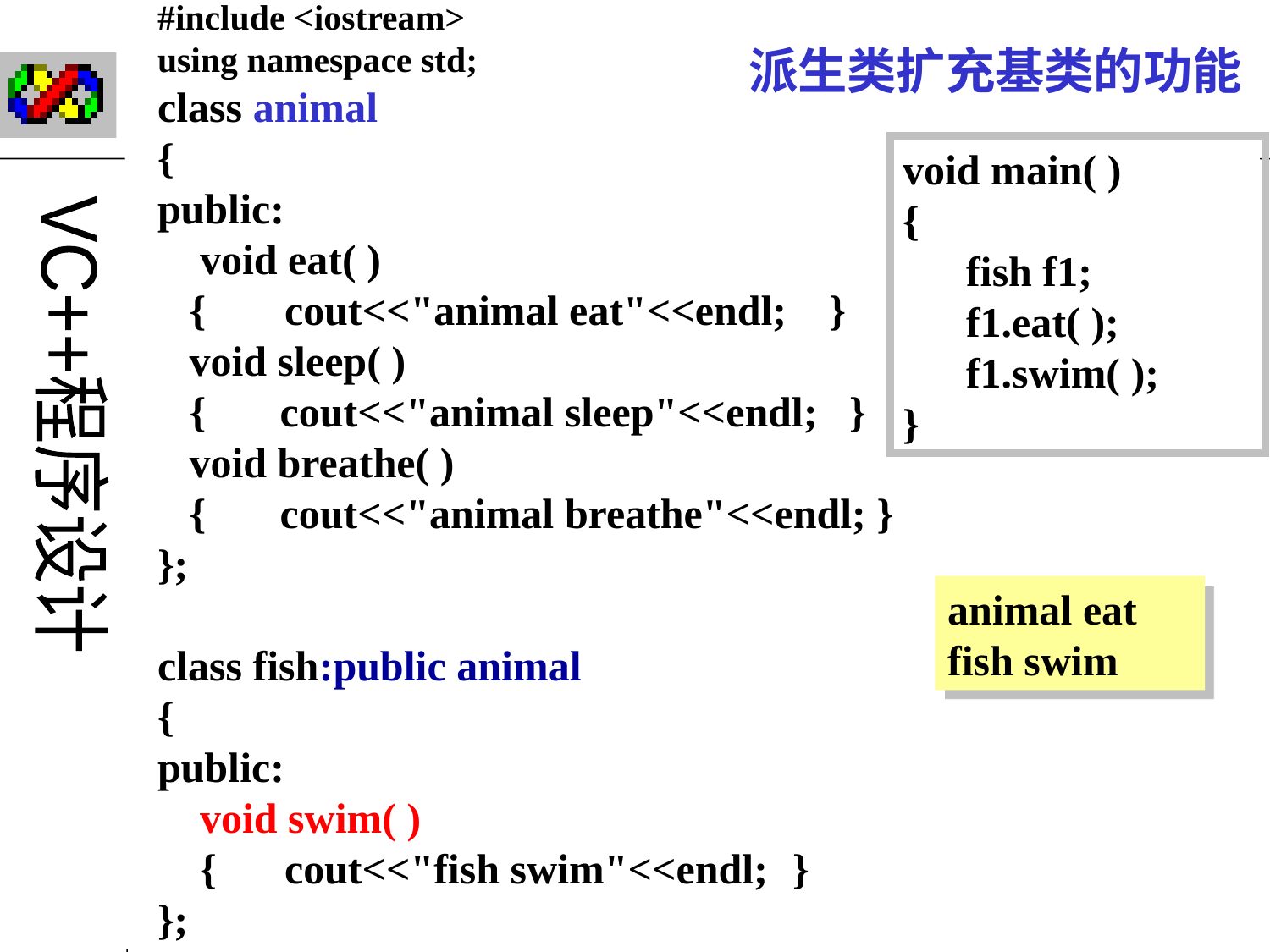

#include <iostream>
using namespace std;
class animal
{
public:
    void eat( )
   {      	cout<<"animal eat"<<endl;    }
   void sleep( )
   {       cout<<"animal sleep"<<endl;   }
   void breathe( )
   {       cout<<"animal breathe"<<endl; }
};

class fish:public animal
{
public:
    void swim( )
    {	cout<<"fish swim"<<endl;	}
};
派生类扩充基类的功能
void main( )
{
      fish f1;
      f1.eat( );
      f1.swim( );
}
animal eat
fish swim
3